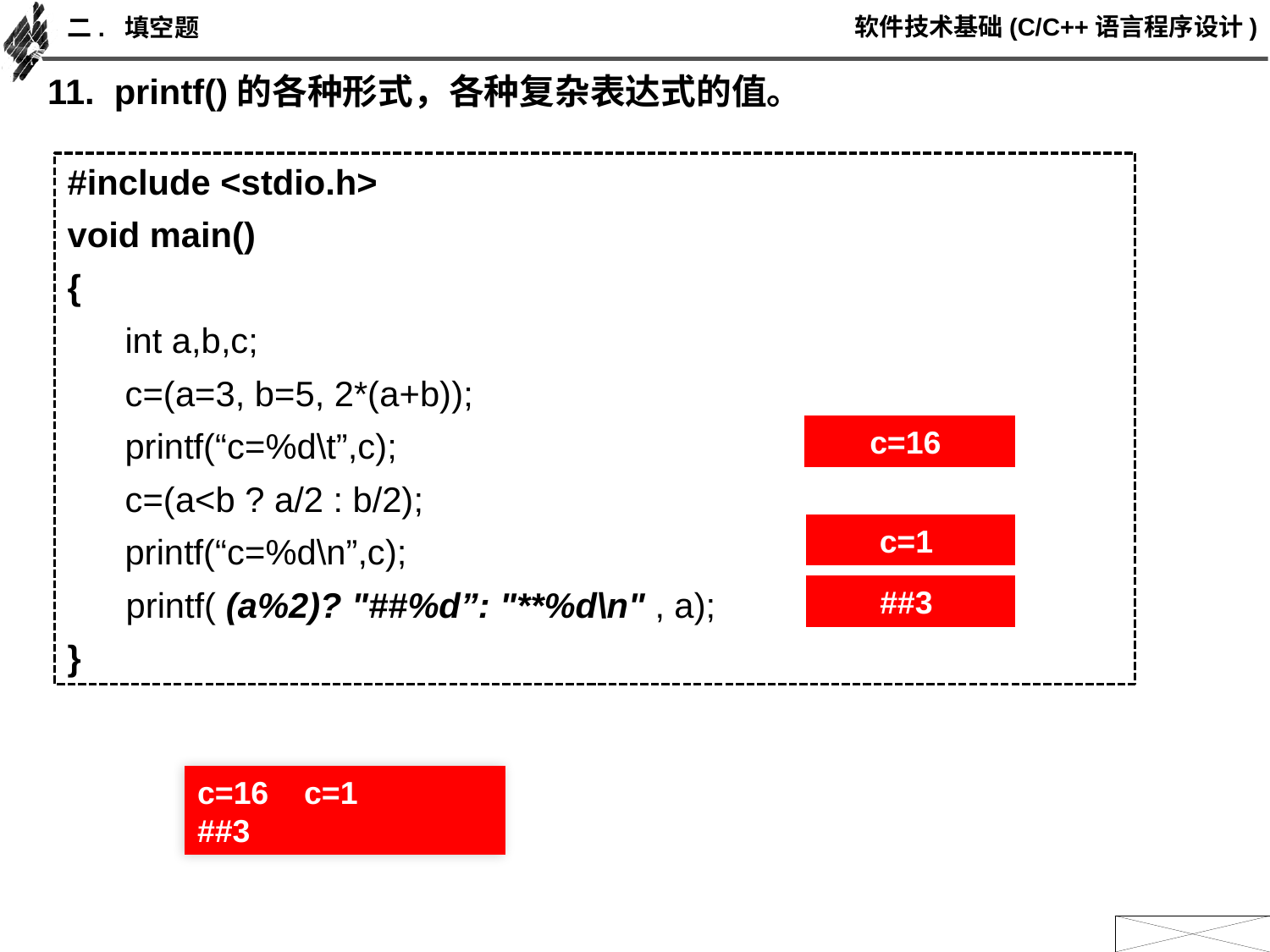

二.  填空题
11.  printf()的各种形式，各种复杂表达式的值。

#include <stdio.h>
void main()
{
 	 int a,b,c;
  	 c=(a=3, b=5, 2*(a+b));
	 printf(“c=%d\t”,c);
	 c=(a<b ? a/2 : b/2);
  	 printf(“c=%d\n”,c);
      printf( (a%2)? "##%d”: "**%d\n" , a);
}
c=16
c=1
##3
c=16    c=1
##3